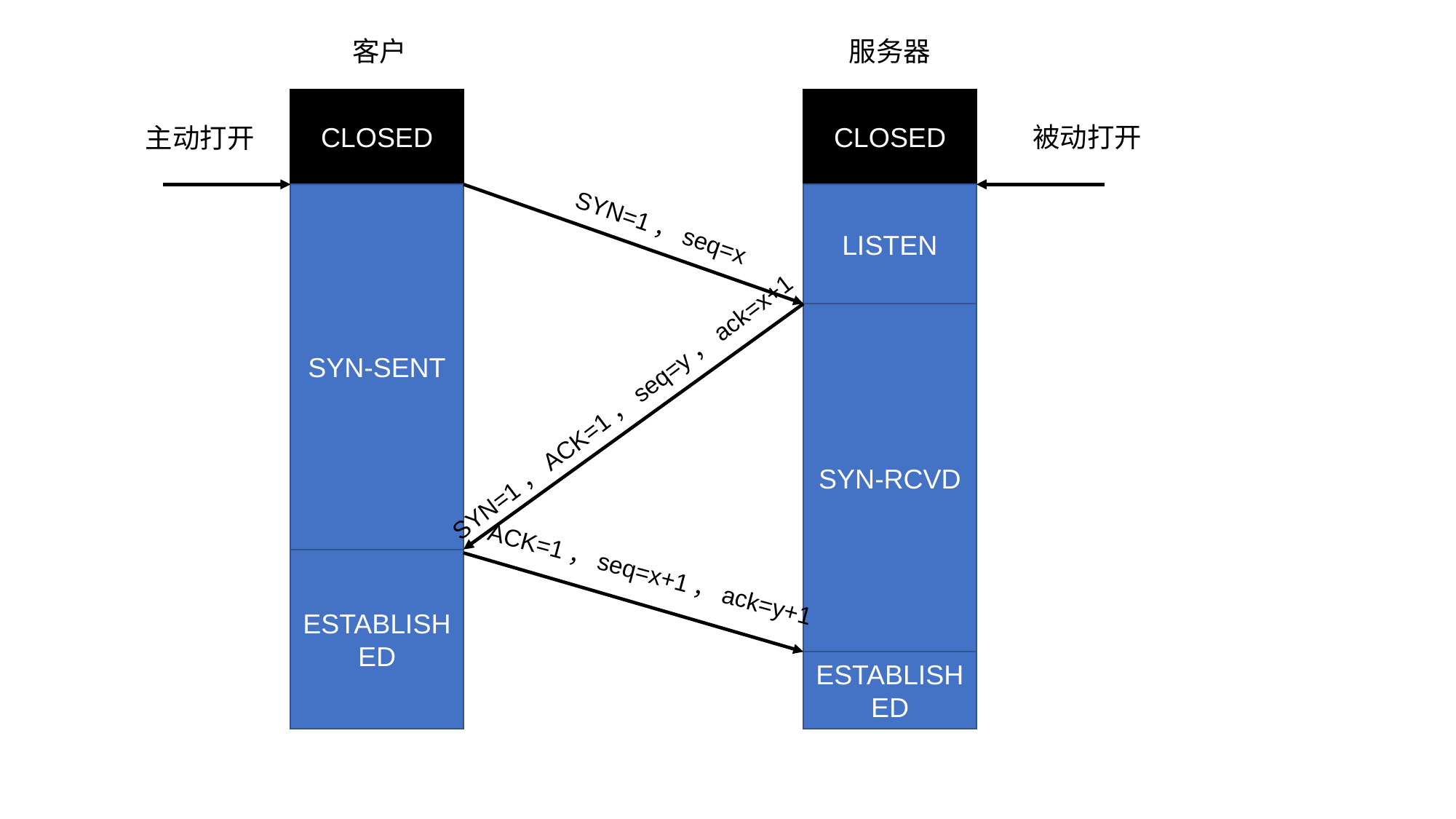

客户
服务器
CLOSED
CLOSED
被动打开
主动打开
SYN-SENT
LISTEN
SYN=1，seq=x
SYN-RCVD
SYN=1，ACK=1，seq=y，ack=x+1
ESTABLISHED
ACK=1，seq=x+1，ack=y+1
ESTABLISHED